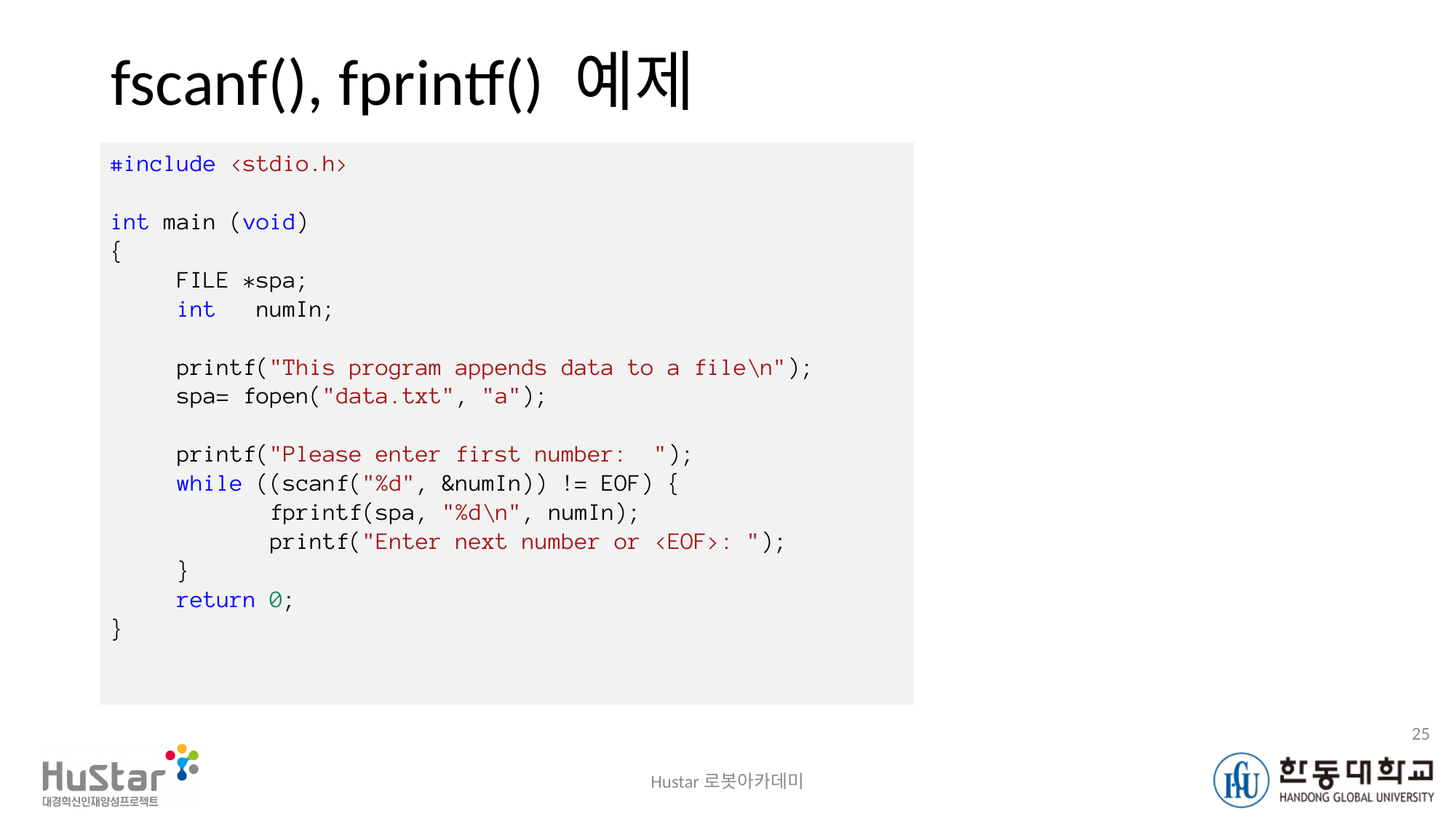

# fscanf(), fprintf() 예제

#include <stdio.h>
int main (void)
{
     FILE *spa;
     int   numIn;

     printf("This program appends data to a file\n");
     spa= fopen("data.txt", "a");

     printf("Please enter first number:  ");
     while ((scanf("%d", &numIn)) != EOF) {
            fprintf(spa, "%d\n", numIn);
            printf("Enter next number or <EOF>: ");
     }
     return 0;
}

25
Hustar로봇아카데미